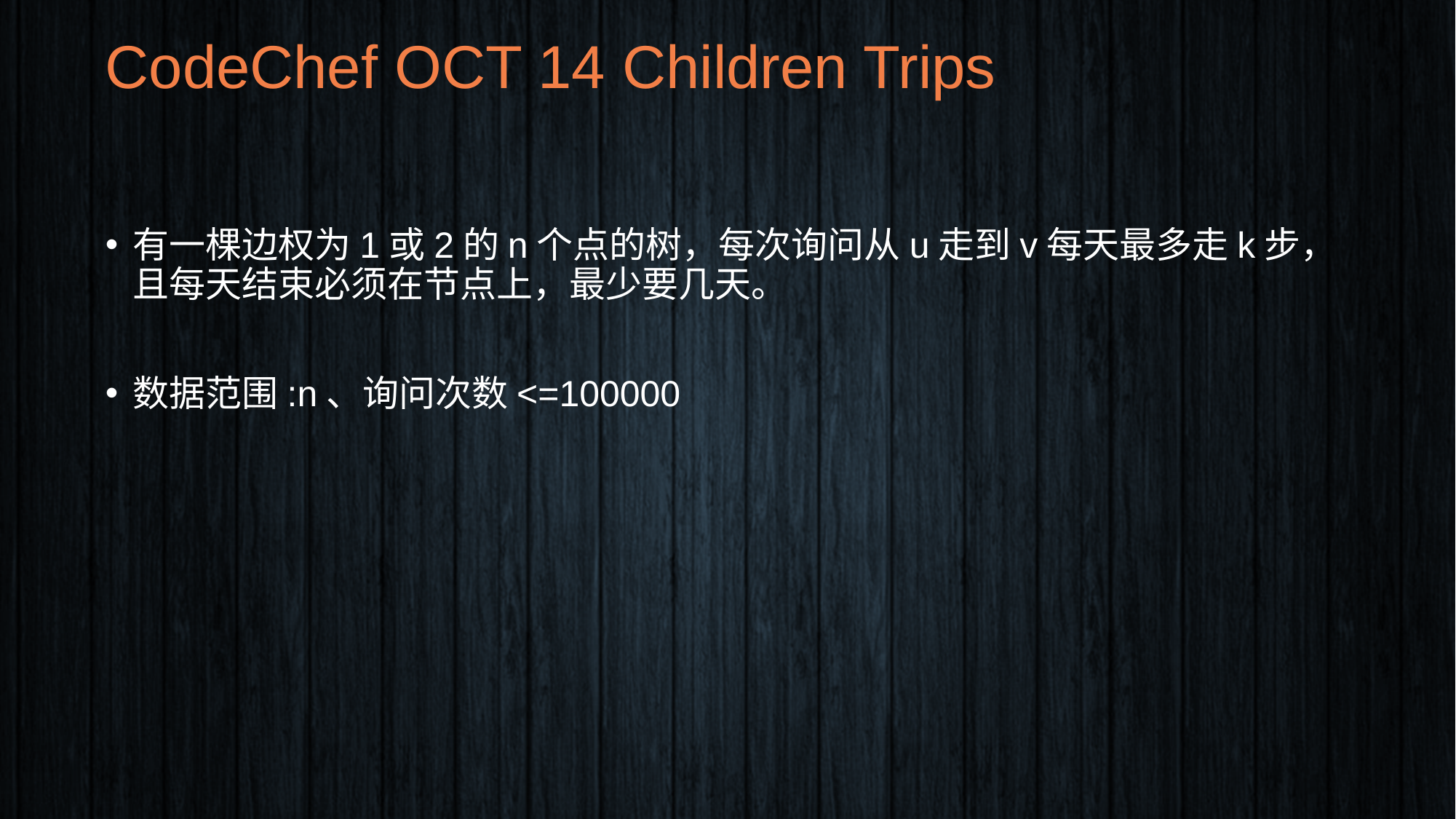

# CodeChef OCT 14 Children Trips
有一棵边权为1或2的n个点的树，每次询问从u走到v每天最多走k步，且每天结束必须在节点上，最少要几天。

数据范围:n、询问次数<=100000